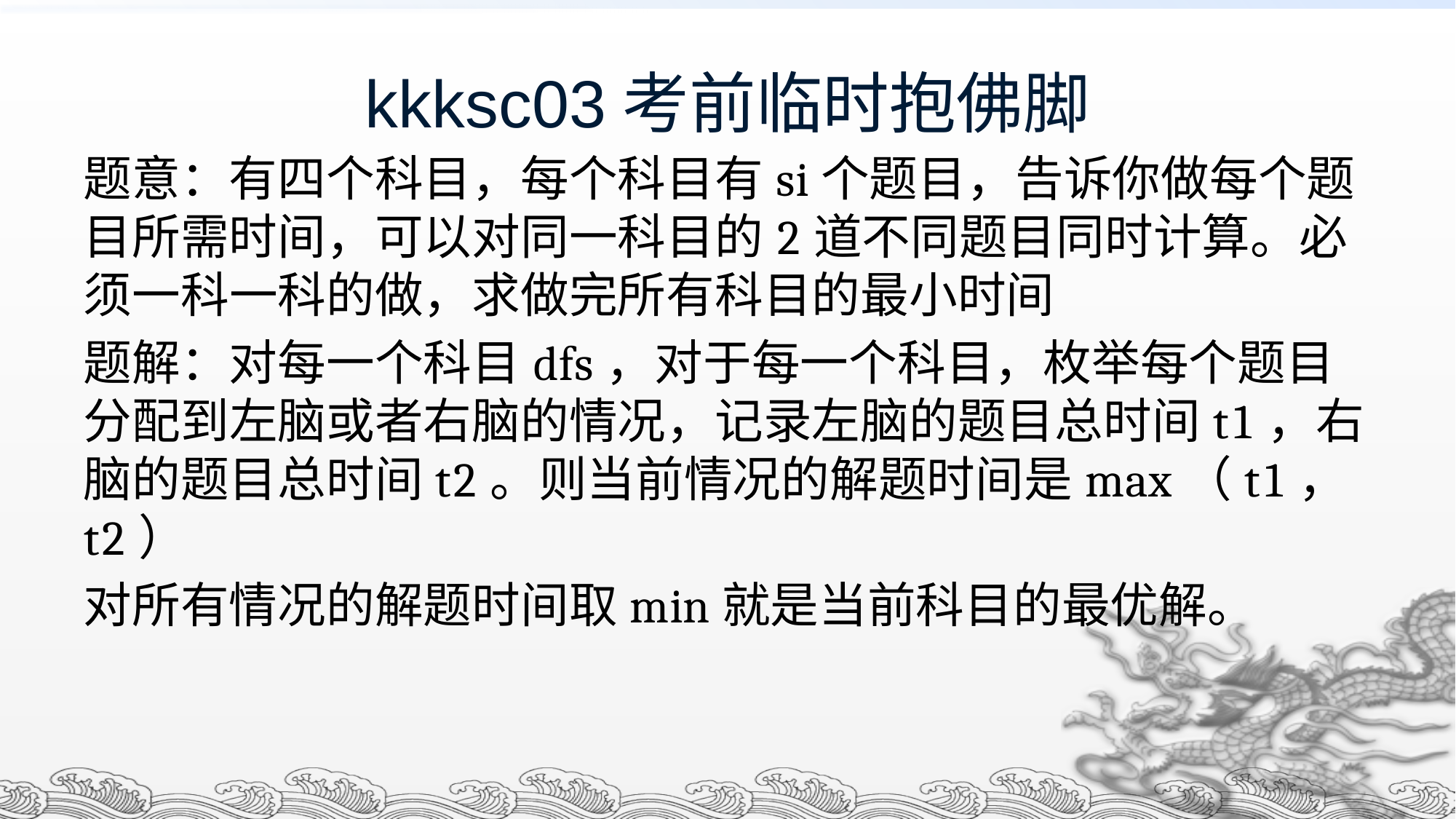

# kkksc03考前临时抱佛脚
题意：有四个科目，每个科目有si个题目，告诉你做每个题目所需时间，可以对同一科目的2道不同题目同时计算。必须一科一科的做，求做完所有科目的最小时间
题解：对每一个科目dfs，对于每一个科目，枚举每个题目分配到左脑或者右脑的情况，记录左脑的题目总时间t1，右脑的题目总时间t2。则当前情况的解题时间是max（t1，t2）
对所有情况的解题时间取min就是当前科目的最优解。